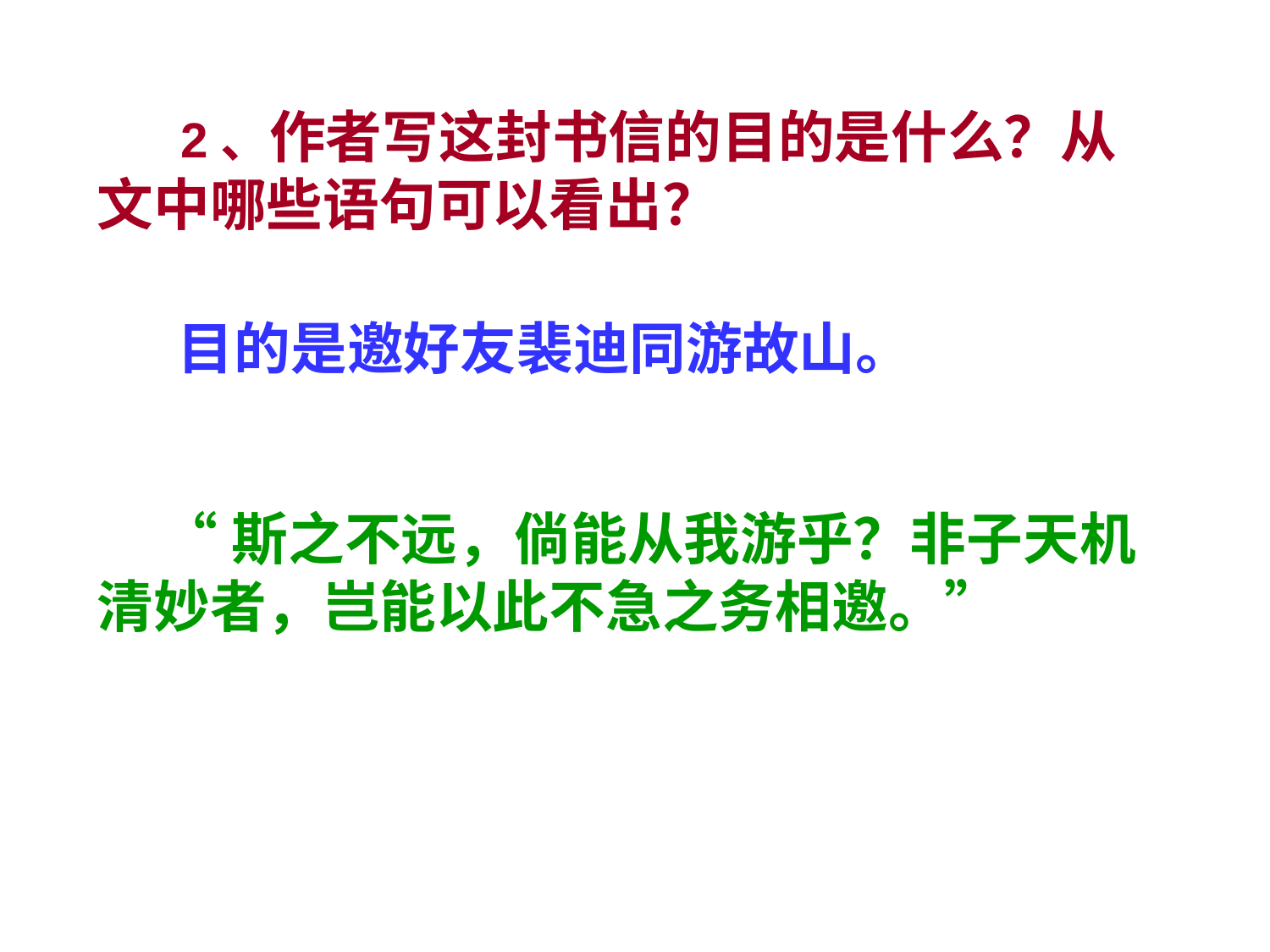

2、作者写这封书信的目的是什么？从文中哪些语句可以看出？
      目的是邀好友裴迪同游故山。
     “斯之不远，倘能从我游乎？非子天机清妙者，岂能以此不急之务相邀。”